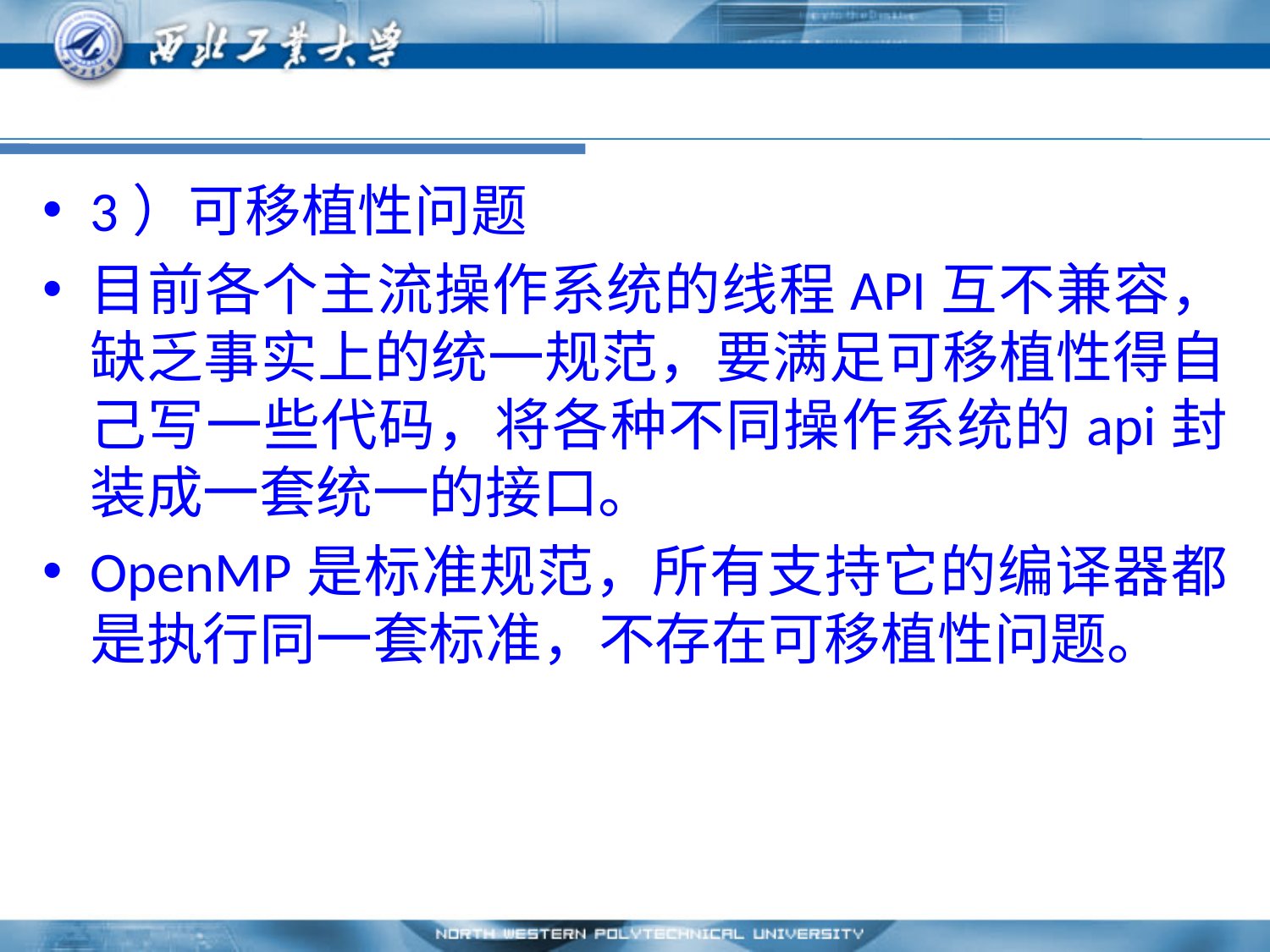

#
3）可移植性问题
目前各个主流操作系统的线程API互不兼容，缺乏事实上的统一规范，要满足可移植性得自己写一些代码，将各种不同操作系统的api封装成一套统一的接口。
OpenMP是标准规范，所有支持它的编译器都是执行同一套标准，不存在可移植性问题。